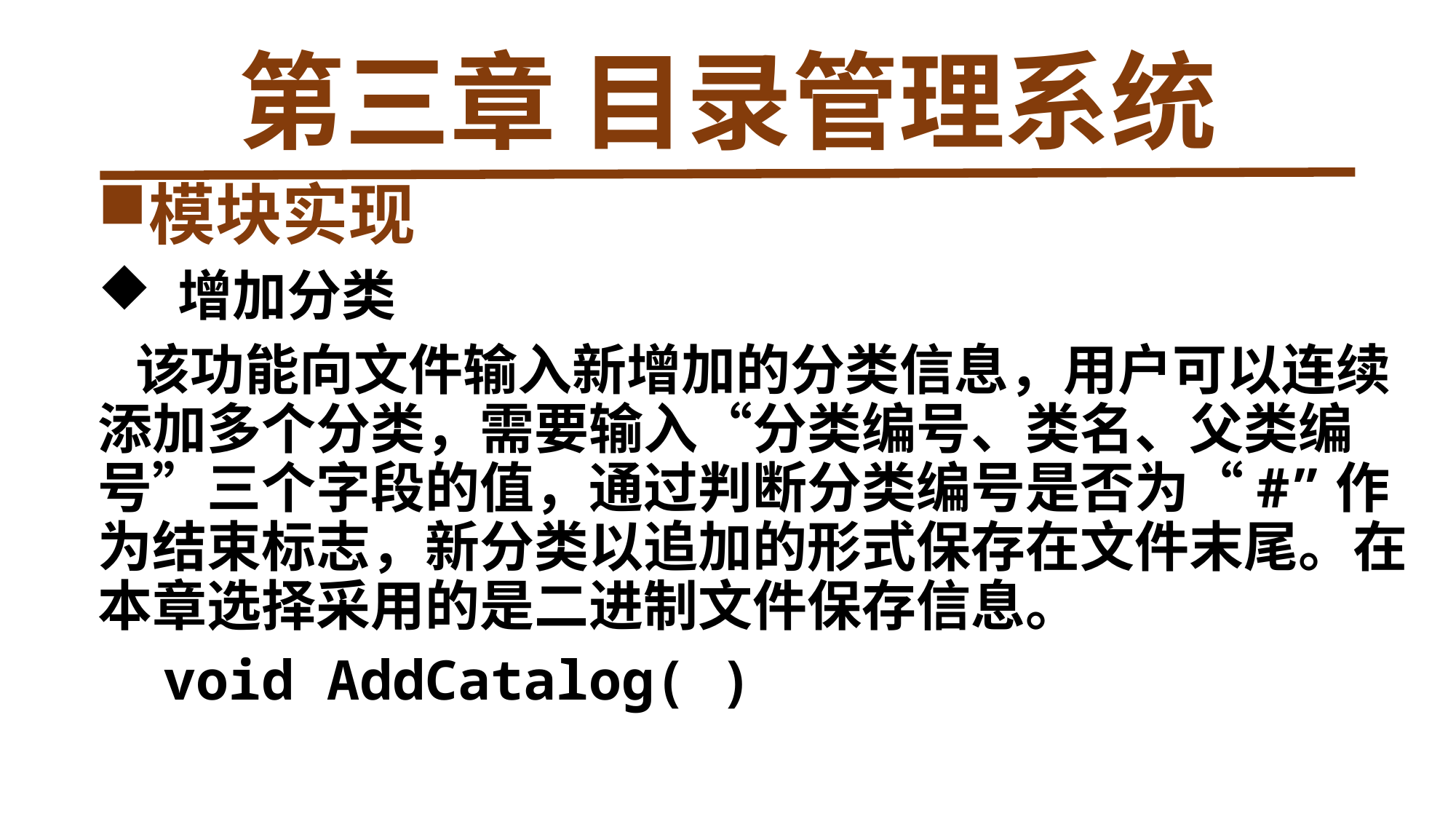

# 第三章 目录管理系统
模块实现
 增加分类
  该功能向文件输入新增加的分类信息，用户可以连续添加多个分类，需要输入“分类编号、类名、父类编号”三个字段的值，通过判断分类编号是否为“#”作为结束标志，新分类以追加的形式保存在文件末尾。在本章选择采用的是二进制文件保存信息。
  void AddCatalog( )